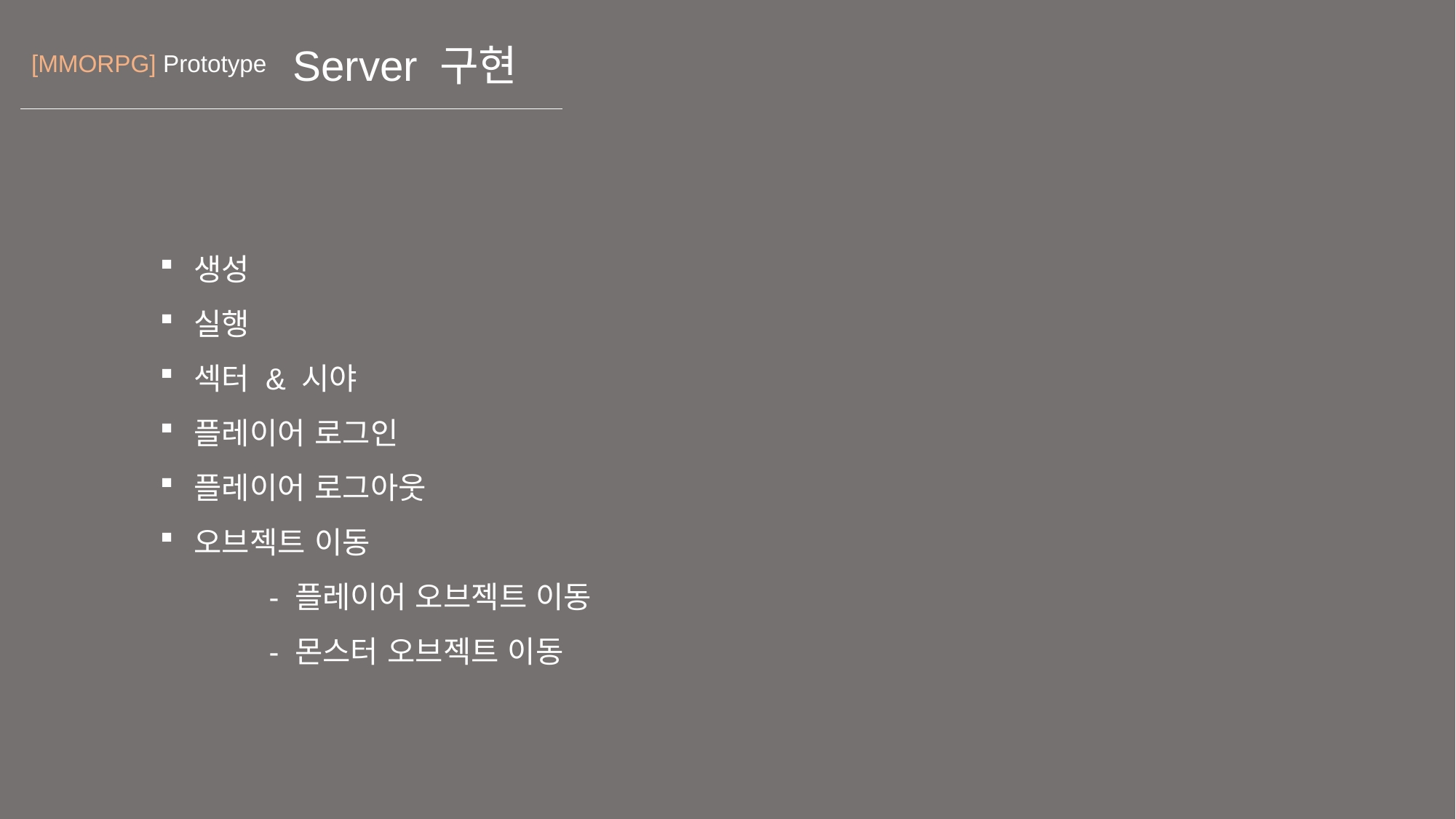

# Server 구현
[MMORPG] Prototype
생성
실행
섹터 & 시야
플레이어 로그인
플레이어 로그아웃
오브젝트 이동
	- 플레이어 오브젝트 이동
	- 몬스터 오브젝트 이동